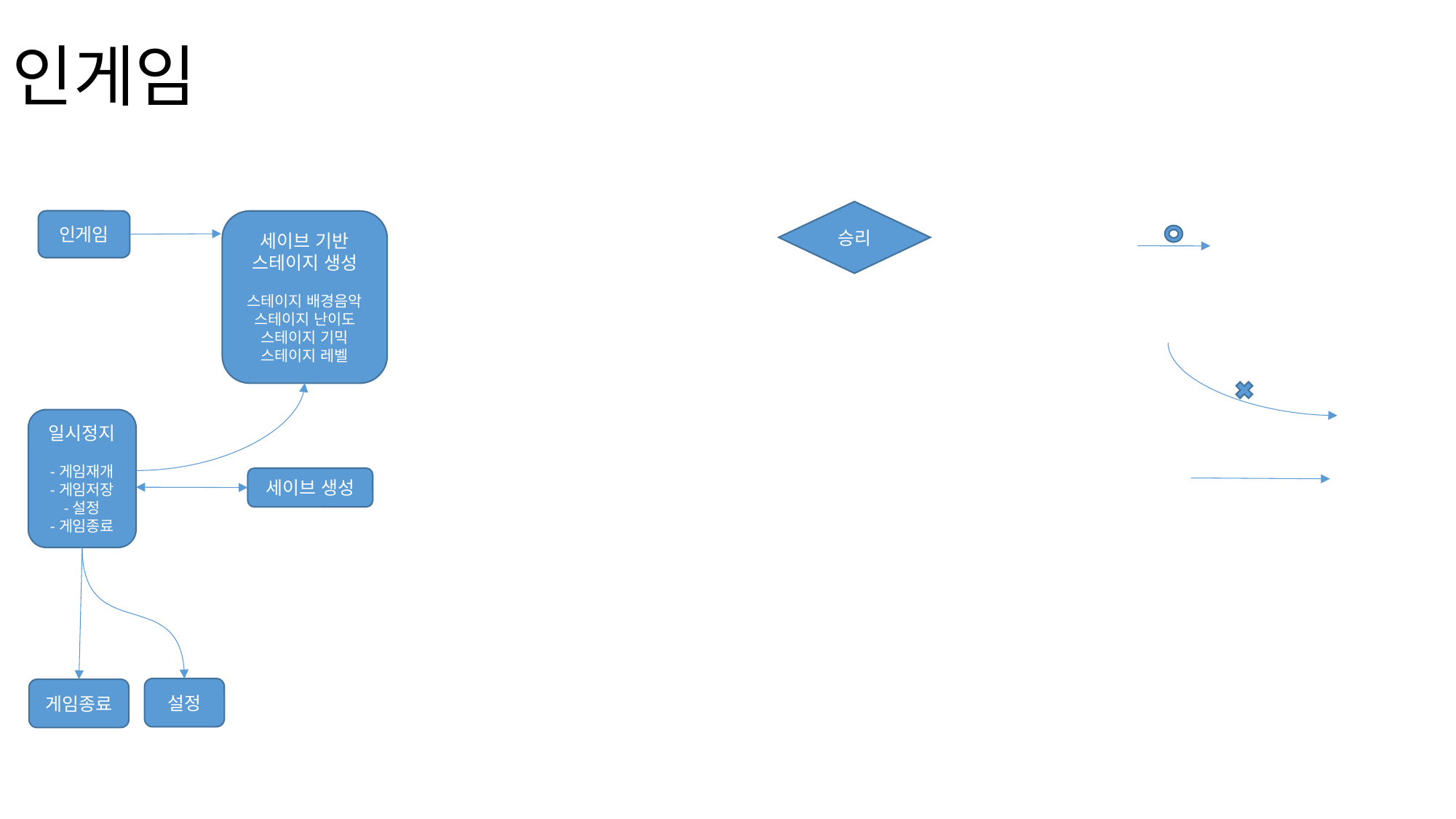

# 인게임
승리
인게임
세이브 기반 스테이지 생성

스테이지 배경음악
스테이지 난이도
스테이지 기믹
스테이지 레벨

일시정지

-게임재개
-게임저장
-설정
-게임종료
세이브 생성
설정
게임종료